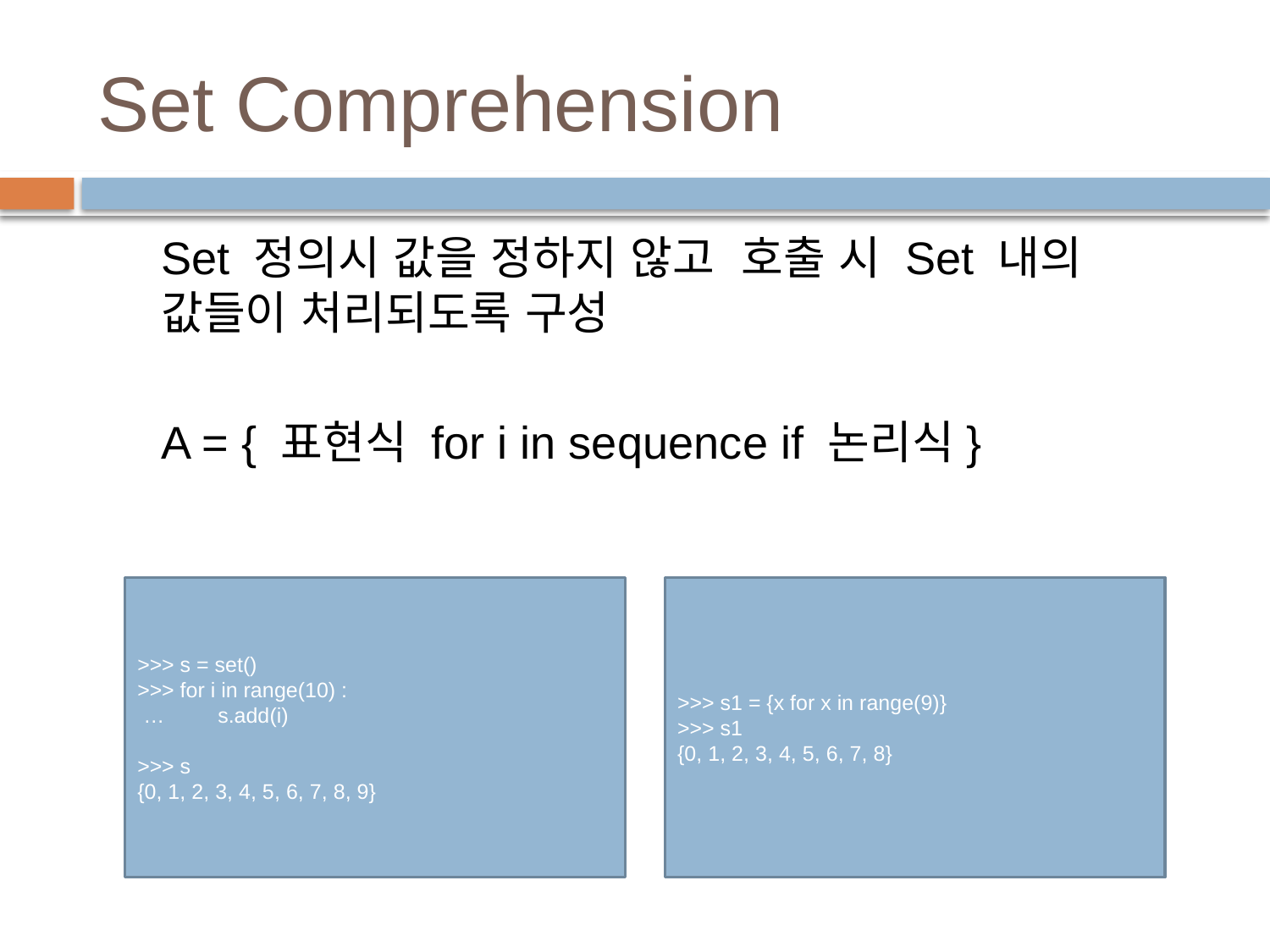

# Set Comprehension
Set 정의시 값을 정하지 않고  호출 시 Set 내의 값들이 처리되도록 구성

A = { 표현식 for i in sequence if 논리식}

>>> s = set()
>>> for i in range(10) :
 …         s.add(i)

>>> s
{0, 1, 2, 3, 4, 5, 6, 7, 8, 9}
>>> s1 = {x for x in range(9)}
>>> s1
{0, 1, 2, 3, 4, 5, 6, 7, 8}